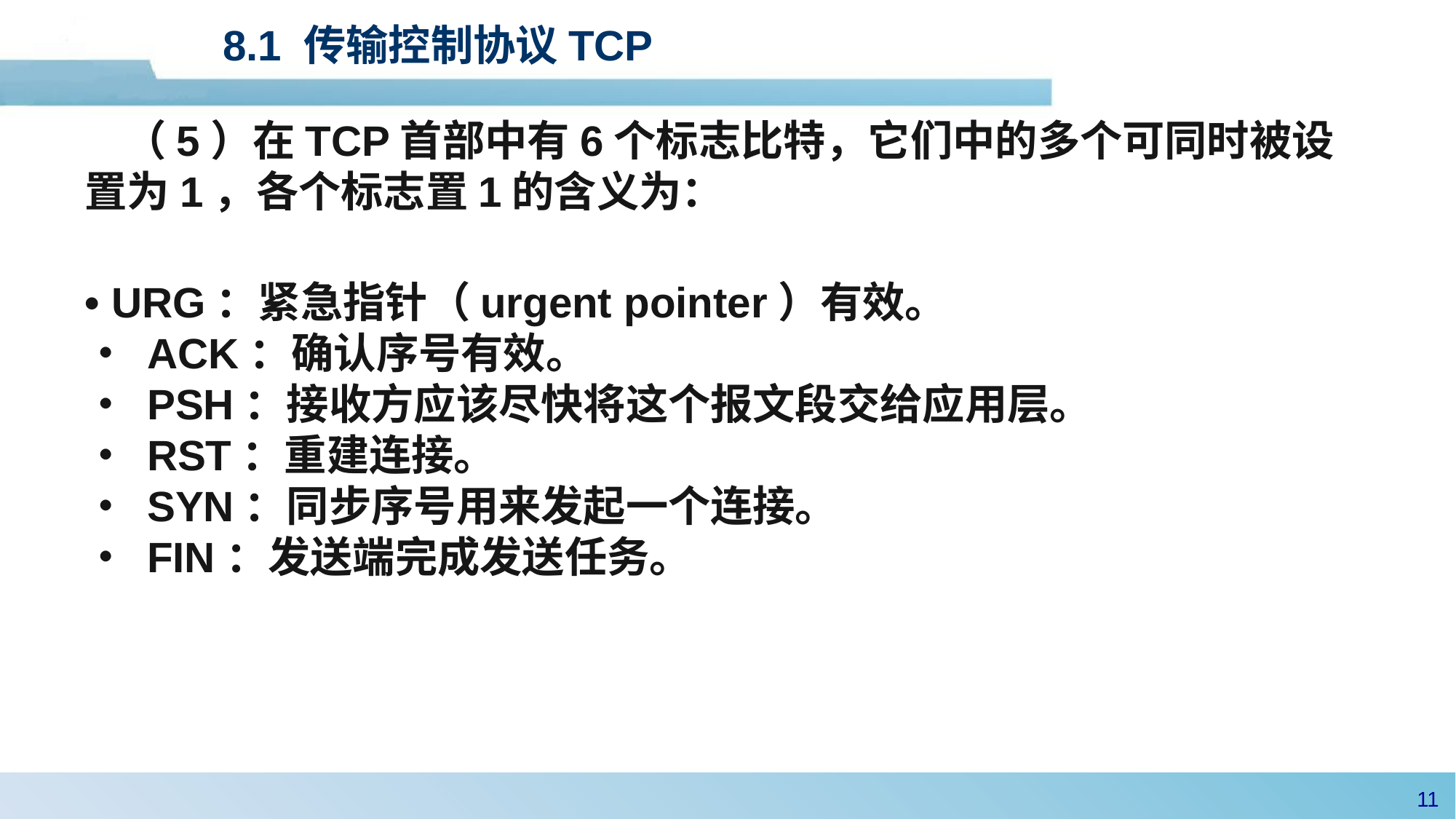

# 8.1 传输控制协议TCP
   （5）在TCP首部中有6个标志比特，它们中的多个可同时被设置为1，各个标志置1的含义为：
• URG：紧急指针（urgent pointer）有效。
• ACK：确认序号有效。
• PSH：接收方应该尽快将这个报文段交给应用层。
• RST：重建连接。
• SYN：同步序号用来发起一个连接。
• FIN：发送端完成发送任务。

11